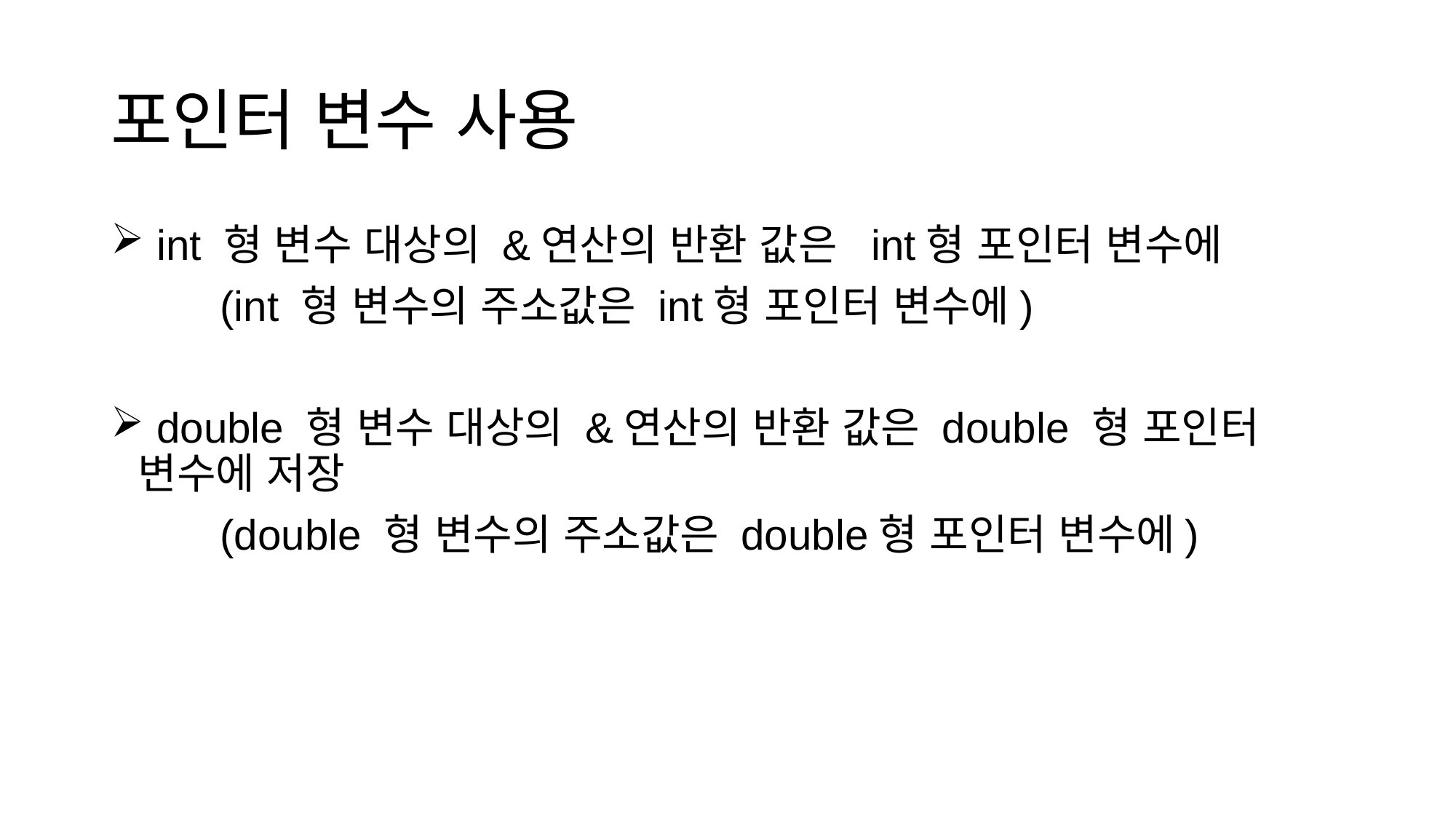

# 포인터 변수 사용
 int 형 변수 대상의 &연산의 반환 값은  int형 포인터 변수에
	(int 형 변수의 주소값은 int형 포인터 변수에)

 double 형 변수 대상의 &연산의 반환 값은 double 형 포인터 변수에 저장
	(double 형 변수의 주소값은 double형 포인터 변수에)